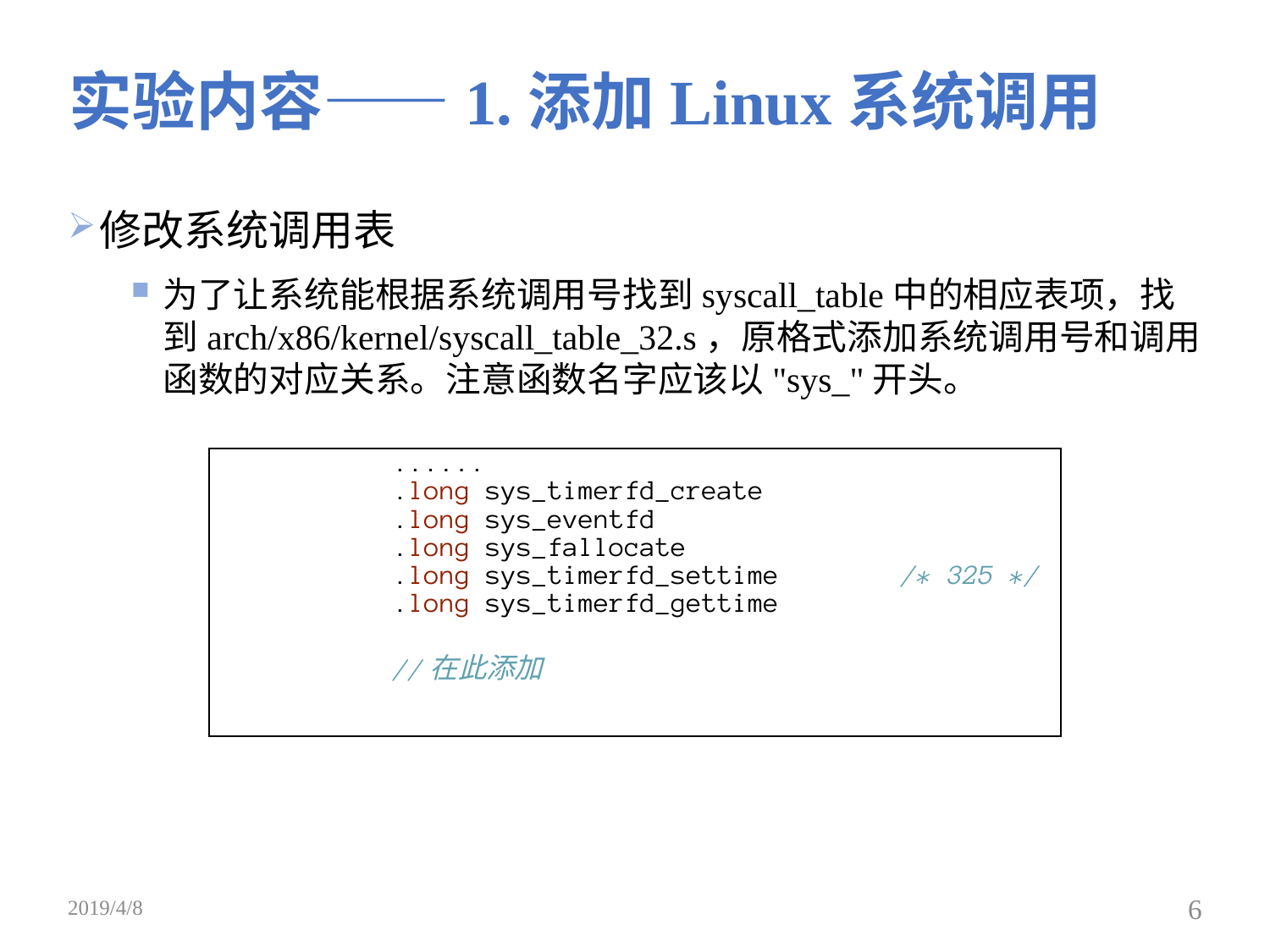

# 实验内容——1.添加Linux系统调用
修改系统调用表
为了让系统能根据系统调用号找到syscall_table中的相应表项，找到arch/x86/kernel/syscall_table_32.s，原格式添加系统调用号和调用函数的对应关系。注意函数名字应该以"sys_"开头。

| ...... .long sys\_timerfd\_create .long sys\_eventfd .long sys\_fallocate .long sys\_timerfd\_settime /\* 325 \*/ .long sys\_timerfd\_gettime //在此添加 |
| --- |
2019/4/8
6